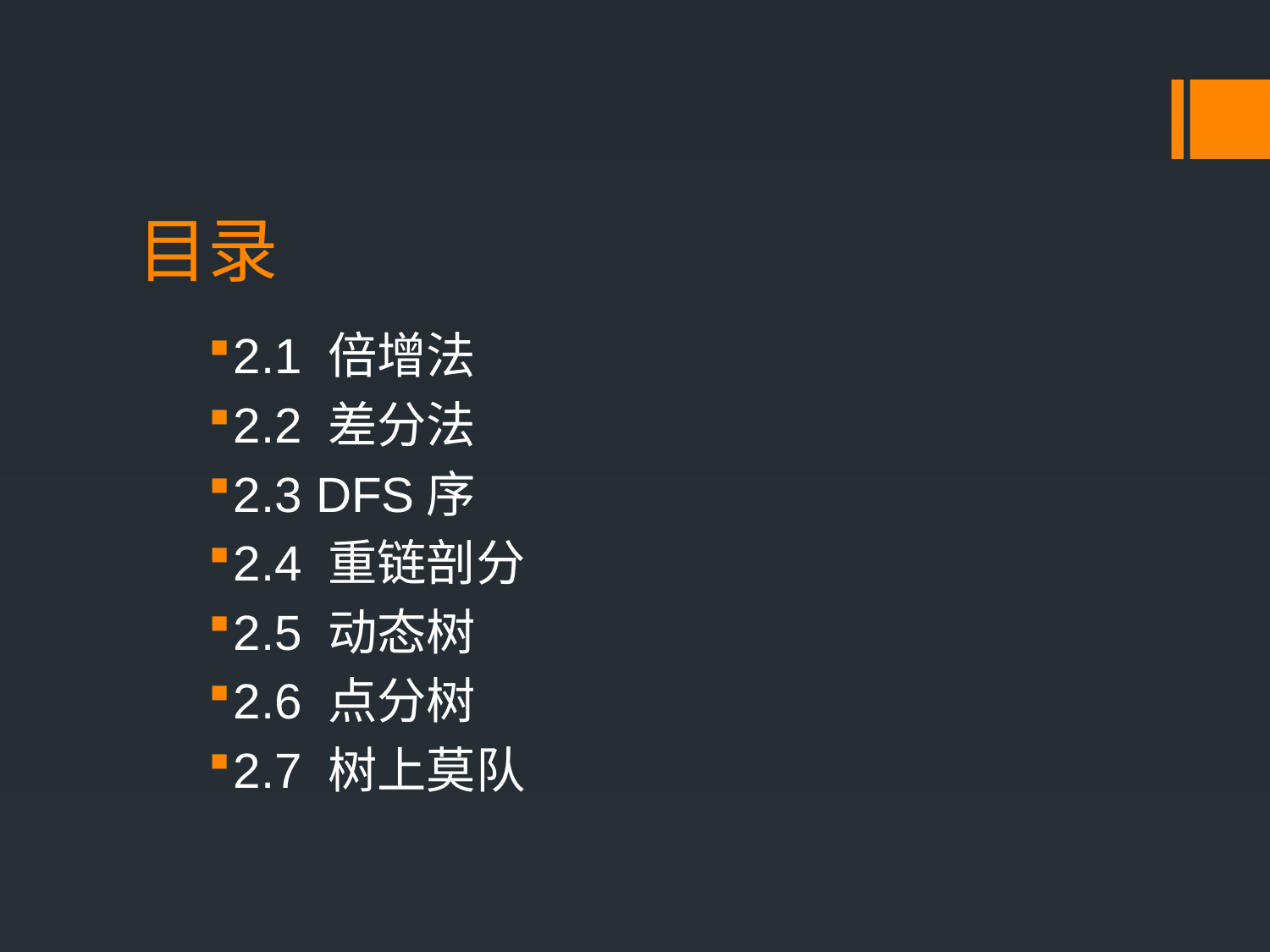

# 目录

2.1 倍增法
2.2 差分法
2.3 DFS序
2.4 重链剖分
2.5 动态树
2.6 点分树
2.7 树上莫队